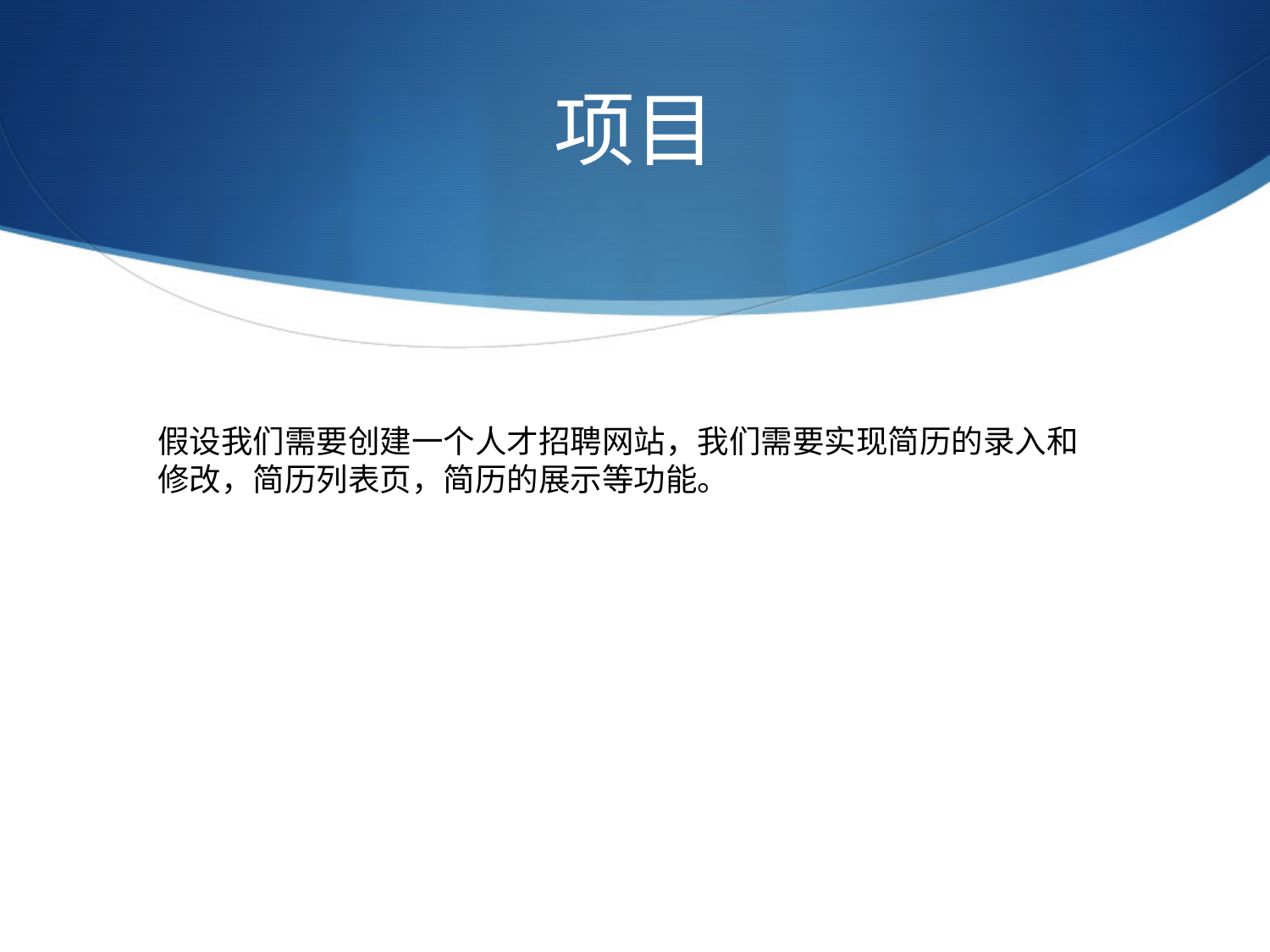

# 项目
假设我们需要创建一个人才招聘网站，我们需要实现简历的录入和修改，简历列表页，简历的展示等功能。